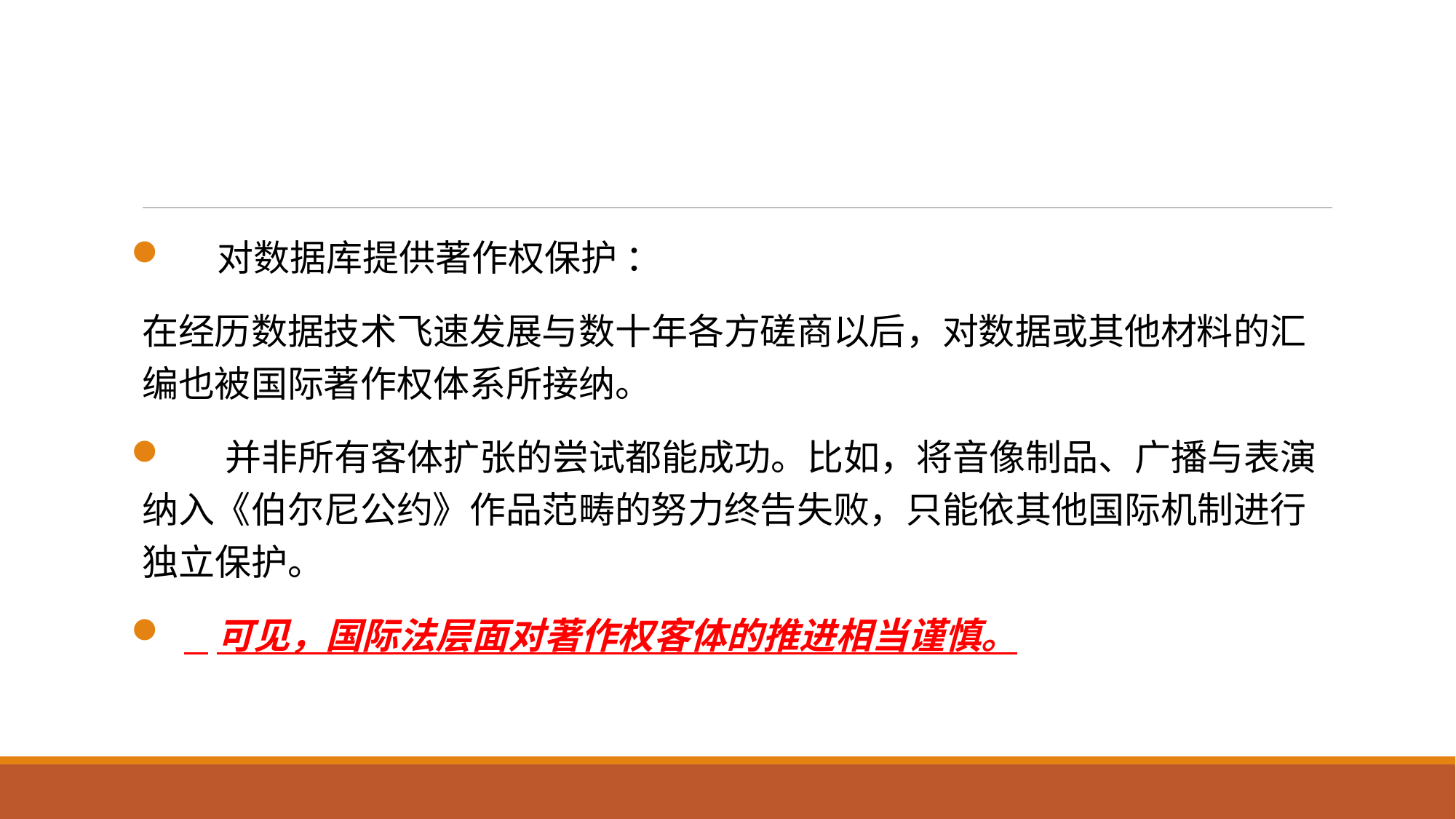

#
     对数据库提供著作权保护 ：
在经历数据技术飞速发展与数十年各方磋商以后，对数据或其他材料的汇编也被国际著作权体系所接纳。
      并非所有客体扩张的尝试都能成功。比如，将音像制品、广播与表演纳入《伯尔尼公约》作品范畴的努力终告失败，只能依其他国际机制进行独立保护。
     可见，国际法层面对著作权客体的推进相当谨慎。